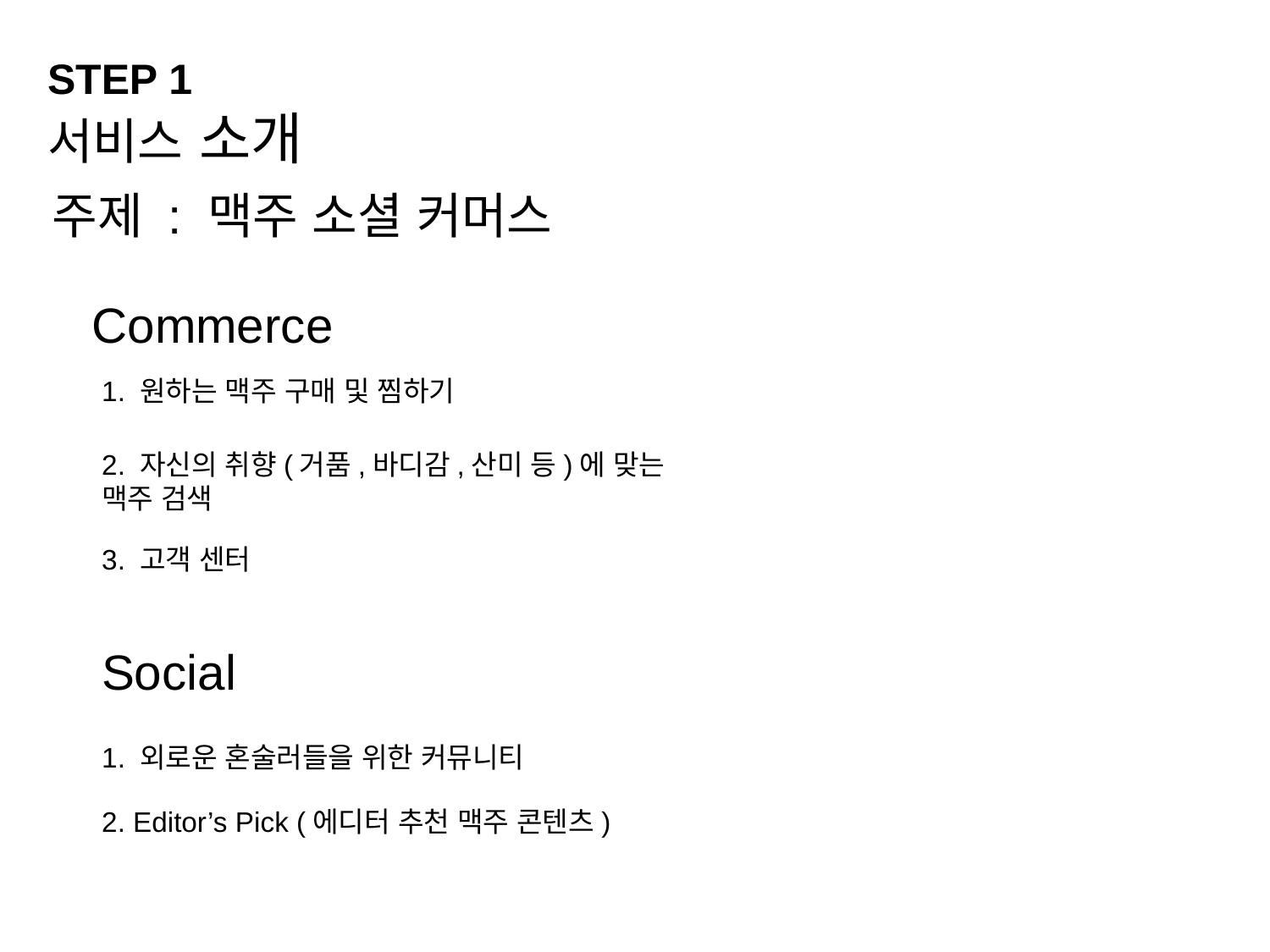

STEP 1
서비스 소개
주제 : 맥주 소셜 커머스
Commerce
1. 원하는 맥주 구매 및 찜하기
2. 자신의 취향(거품,바디감,산미 등)에 맞는
맥주 검색
3. 고객 센터
Social
1. 외로운 혼술러들을 위한 커뮤니티
2. Editor’s Pick (에디터 추천 맥주 콘텐츠)